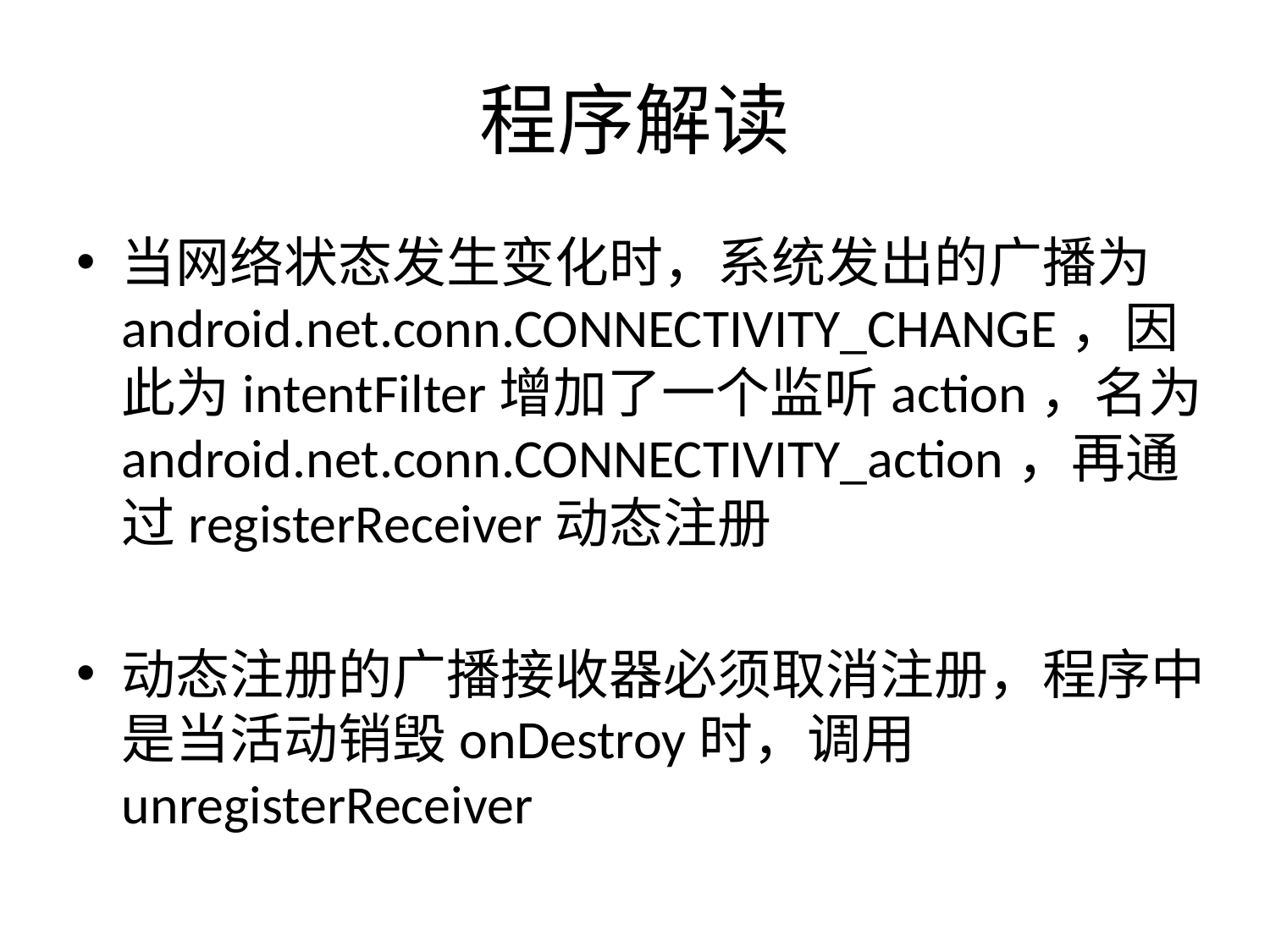

# 程序解读
当网络状态发生变化时，系统发出的广播为android.net.conn.CONNECTIVITY_CHANGE，因此为intentFilter增加了一个监听action，名为android.net.conn.CONNECTIVITY_action，再通过registerReceiver动态注册

动态注册的广播接收器必须取消注册，程序中是当活动销毁onDestroy时，调用unregisterReceiver